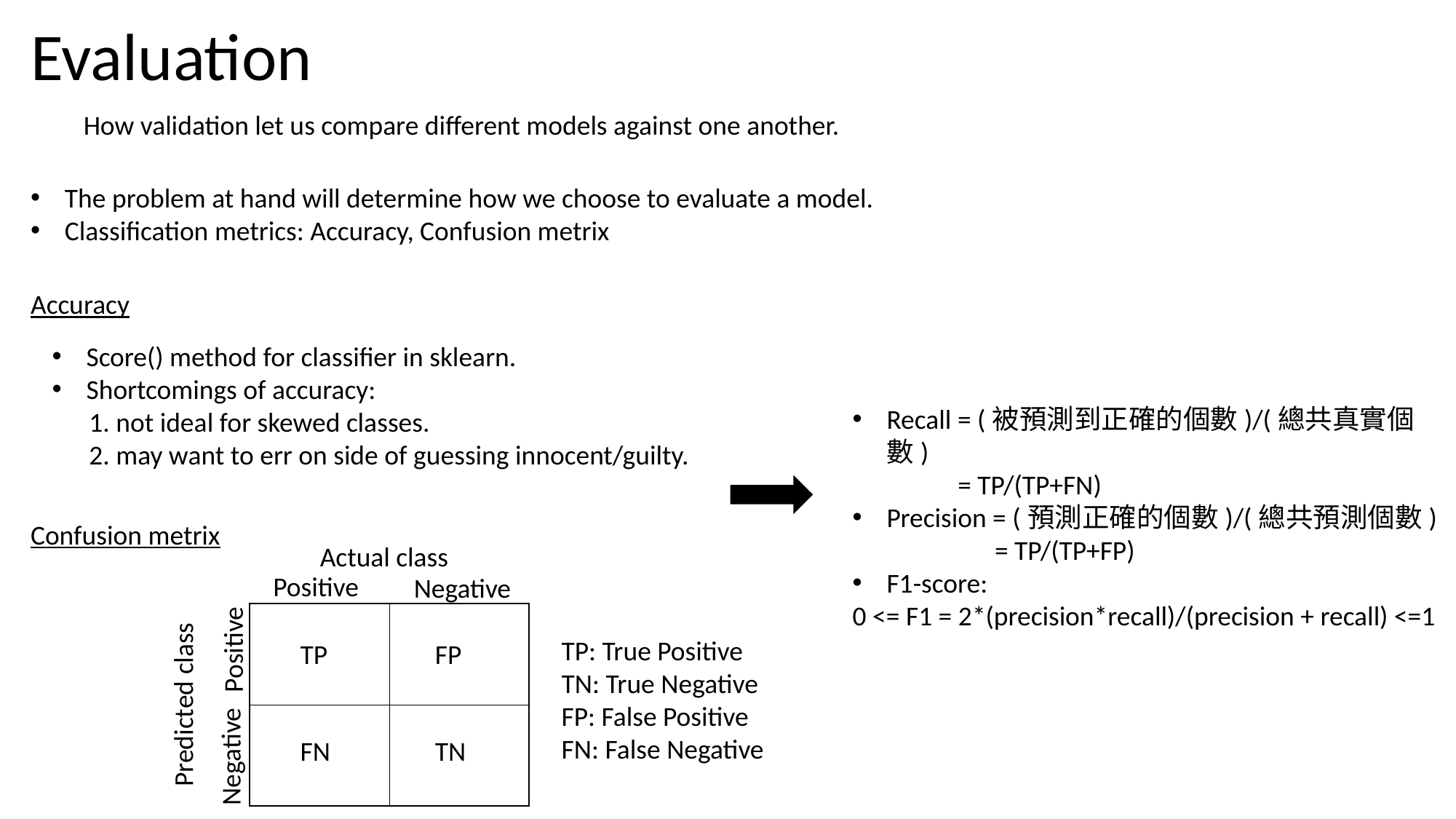

# Evaluation
How validation let us compare different models against one another.
The problem at hand will determine how we choose to evaluate a model.
Classification metrics: Accuracy, Confusion metrix
Accuracy
Score() method for classifier in sklearn.
Shortcomings of accuracy:
      1. not ideal for skewed classes.
      2. may want to err on side of guessing innocent/guilty.
Recall = (被預測到正確的個數)/(總共真實個數)
                 = TP/(TP+FN)
Precision = (預測正確的個數)/(總共預測個數)
                       = TP/(TP+FP)
F1-score:
0 <= F1 = 2*(precision*recall)/(precision + recall) <=1

Confusion metrix
Actual class
Positive
Negative

Positive
TP: True Positive
TN: True Negative
FP: False Positive
FN: False Negative
TP
FP
Predicted class
FN
TN
Negative